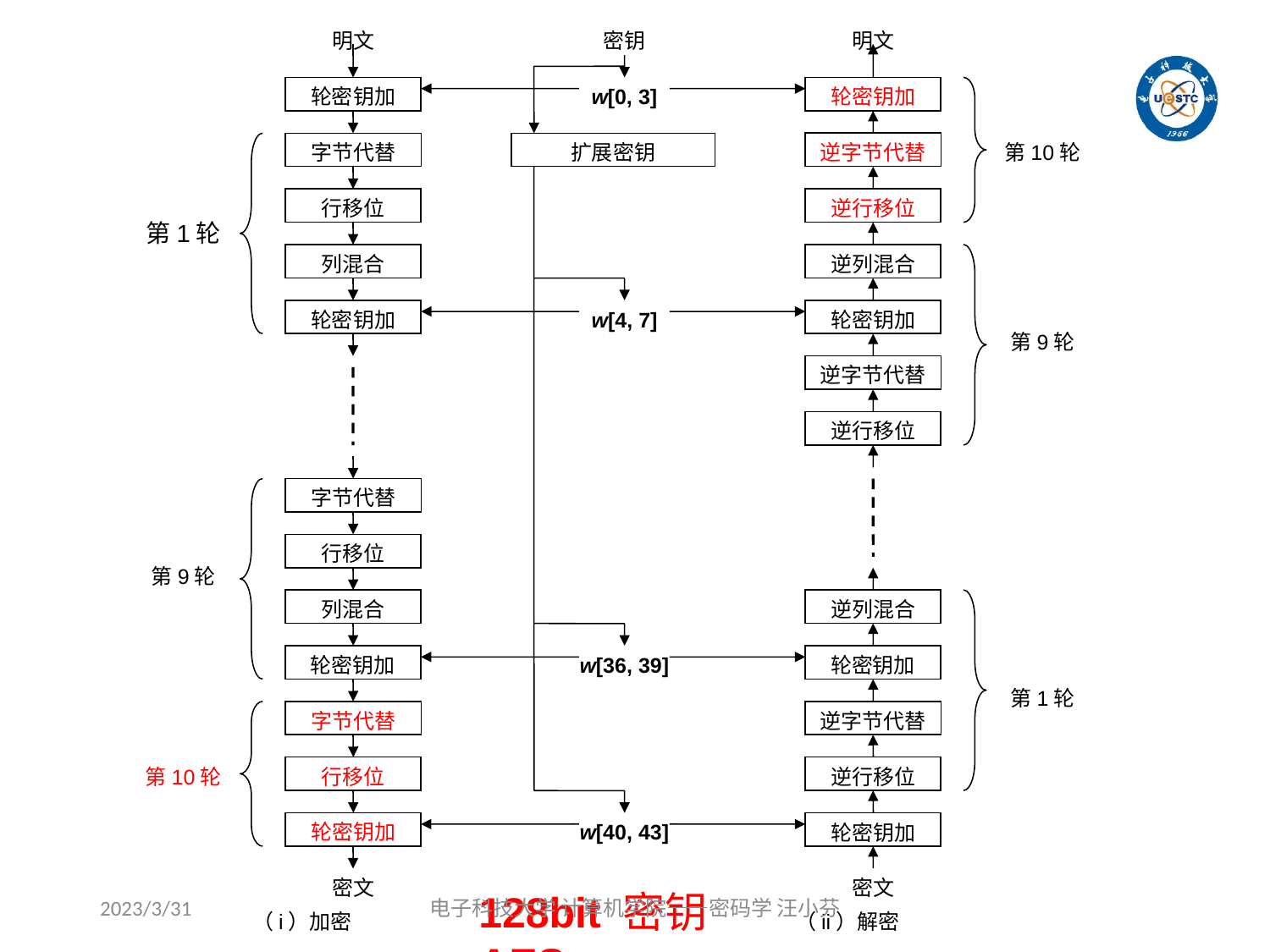

明文
密钥
明文

轮密钥加
w[0, 3]
轮密钥加

逆字节代替

字节代替
扩展密钥
第10轮

行移位
逆行移位
第1轮

列混合
逆列混合

轮密钥加
w[4, 7]
轮密钥加

第9轮

逆字节代替

逆行移位

字节代替

行移位
第9轮

列混合
逆列混合

轮密钥加
轮密钥加
w[36, 39]

第1轮

字节代替
逆字节代替

第10轮
行移位
逆行移位

轮密钥加
w[40, 43]
轮密钥加

密文
密文
（i）加密
（ii）解密
128bit 密钥AES
电子科技大学 计算机学院——密码学 汪小芬
2023/3/31